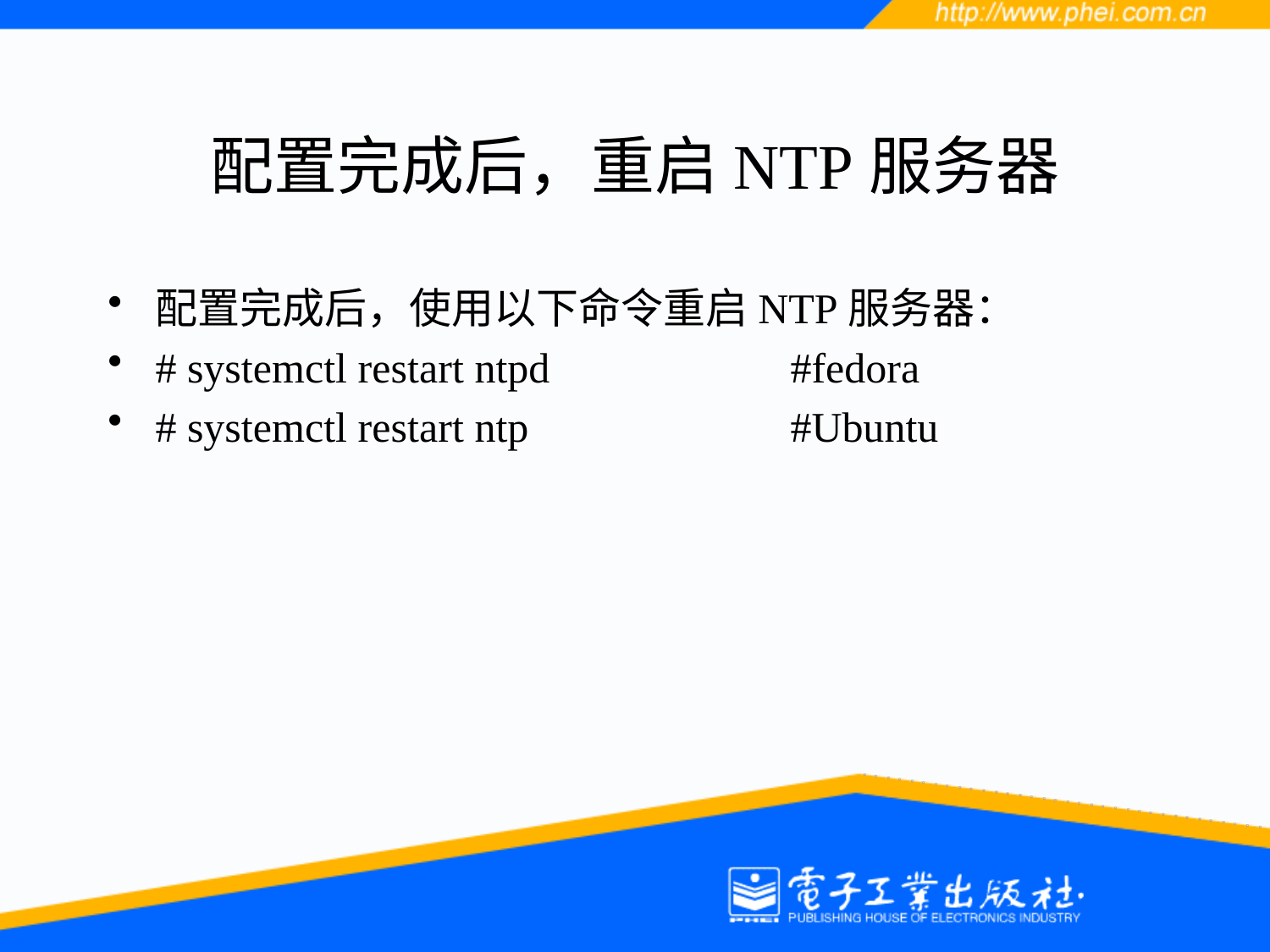

# 配置完成后，重启NTP服务器
配置完成后，使用以下命令重启NTP服务器：
# systemctl restart ntpd 		#fedora
# systemctl restart ntp 		#Ubuntu